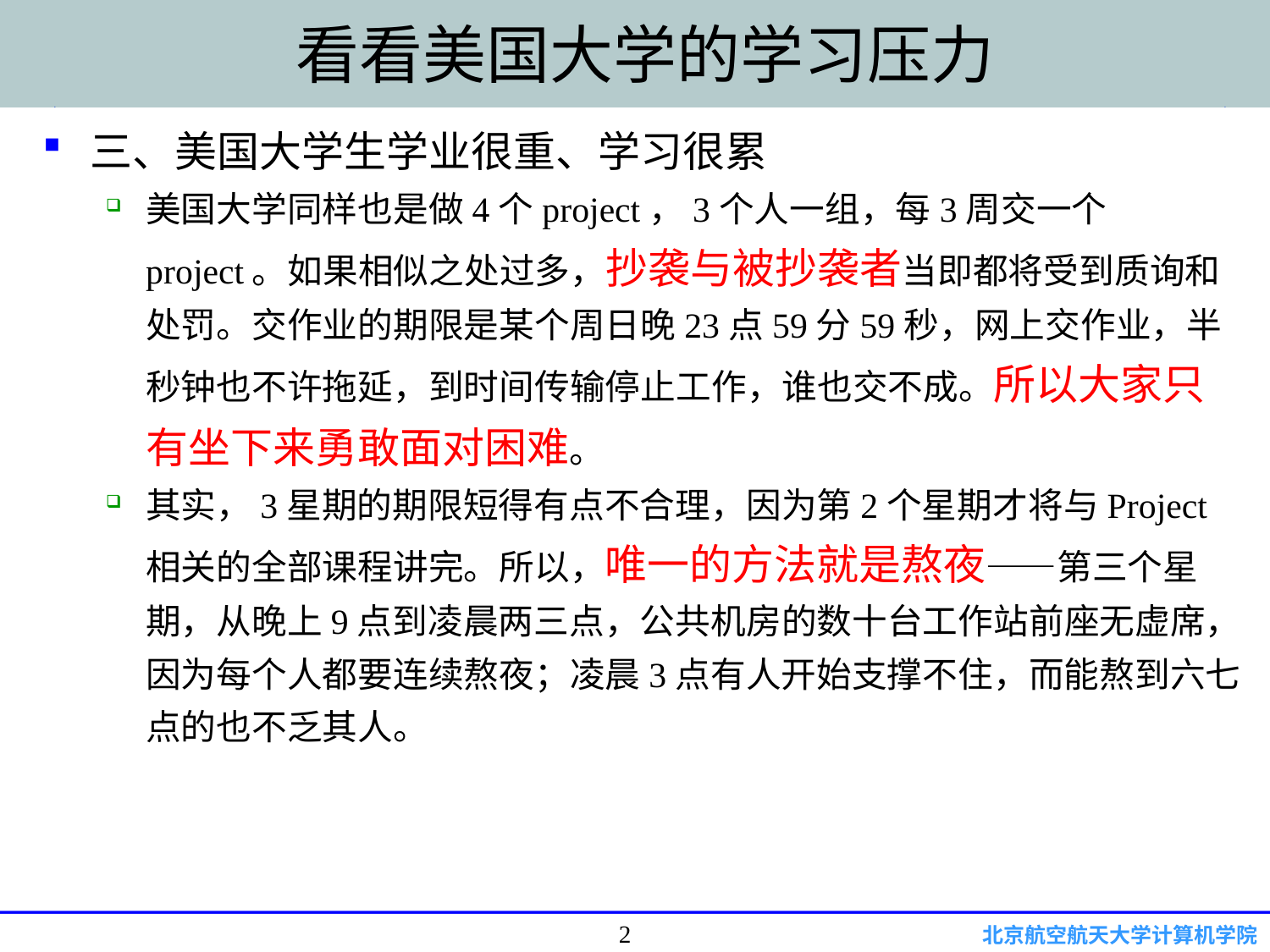

# 看看美国大学的学习压力
三、美国大学生学业很重、学习很累
美国大学同样也是做4个project，3个人一组，每3周交一个project。如果相似之处过多，抄袭与被抄袭者当即都将受到质询和处罚。交作业的期限是某个周日晚23点59分59秒，网上交作业，半秒钟也不许拖延，到时间传输停止工作，谁也交不成。所以大家只有坐下来勇敢面对困难。
其实，3星期的期限短得有点不合理，因为第2个星期才将与Project相关的全部课程讲完。所以，唯一的方法就是熬夜——第三个星期，从晚上9点到凌晨两三点，公共机房的数十台工作站前座无虚席，因为每个人都要连续熬夜；凌晨3点有人开始支撑不住，而能熬到六七点的也不乏其人。
2